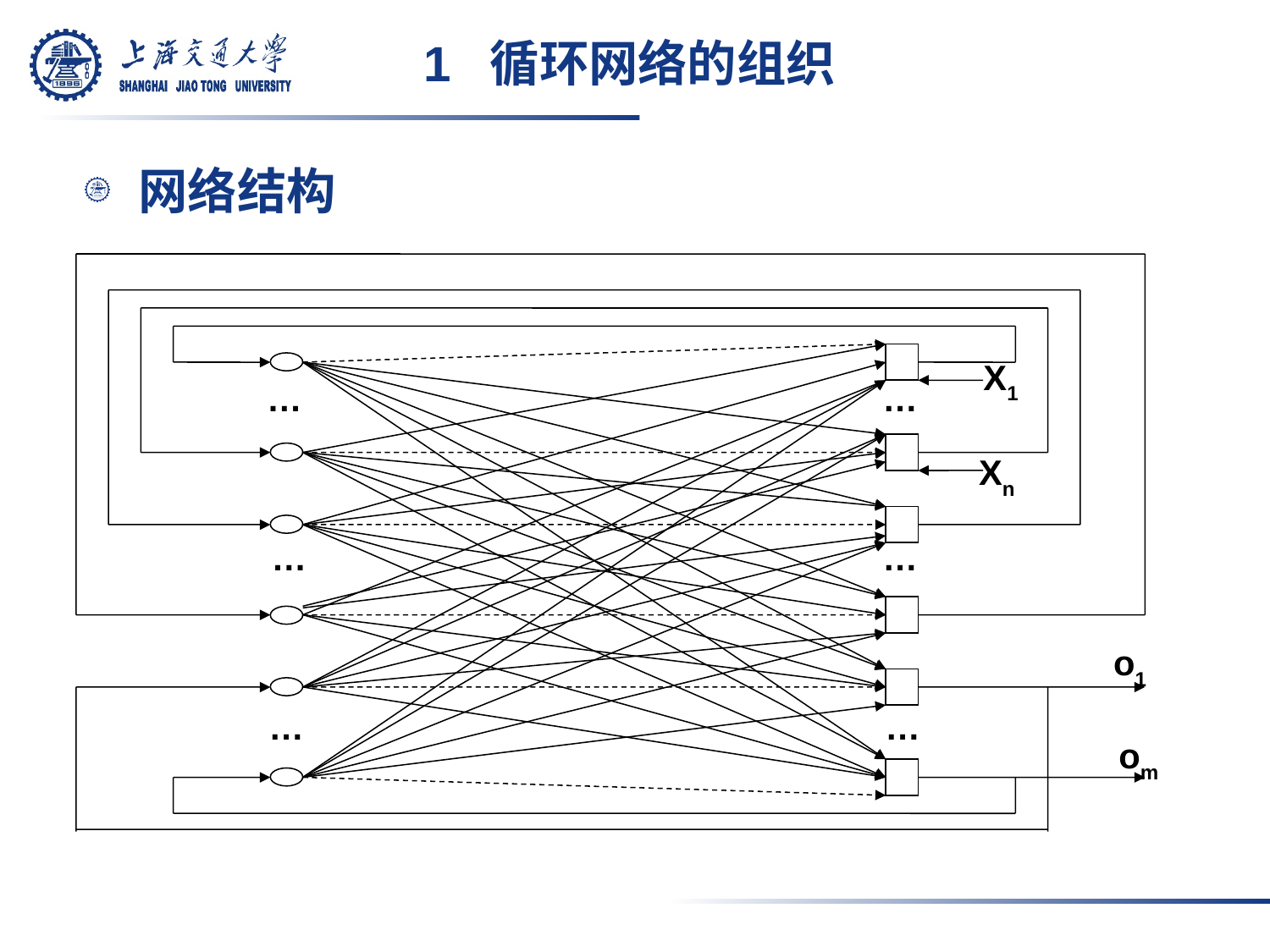

# 1  循环网络的组织
网络结构

 X1
…
…
Xn
…
…
o1
…
…
om